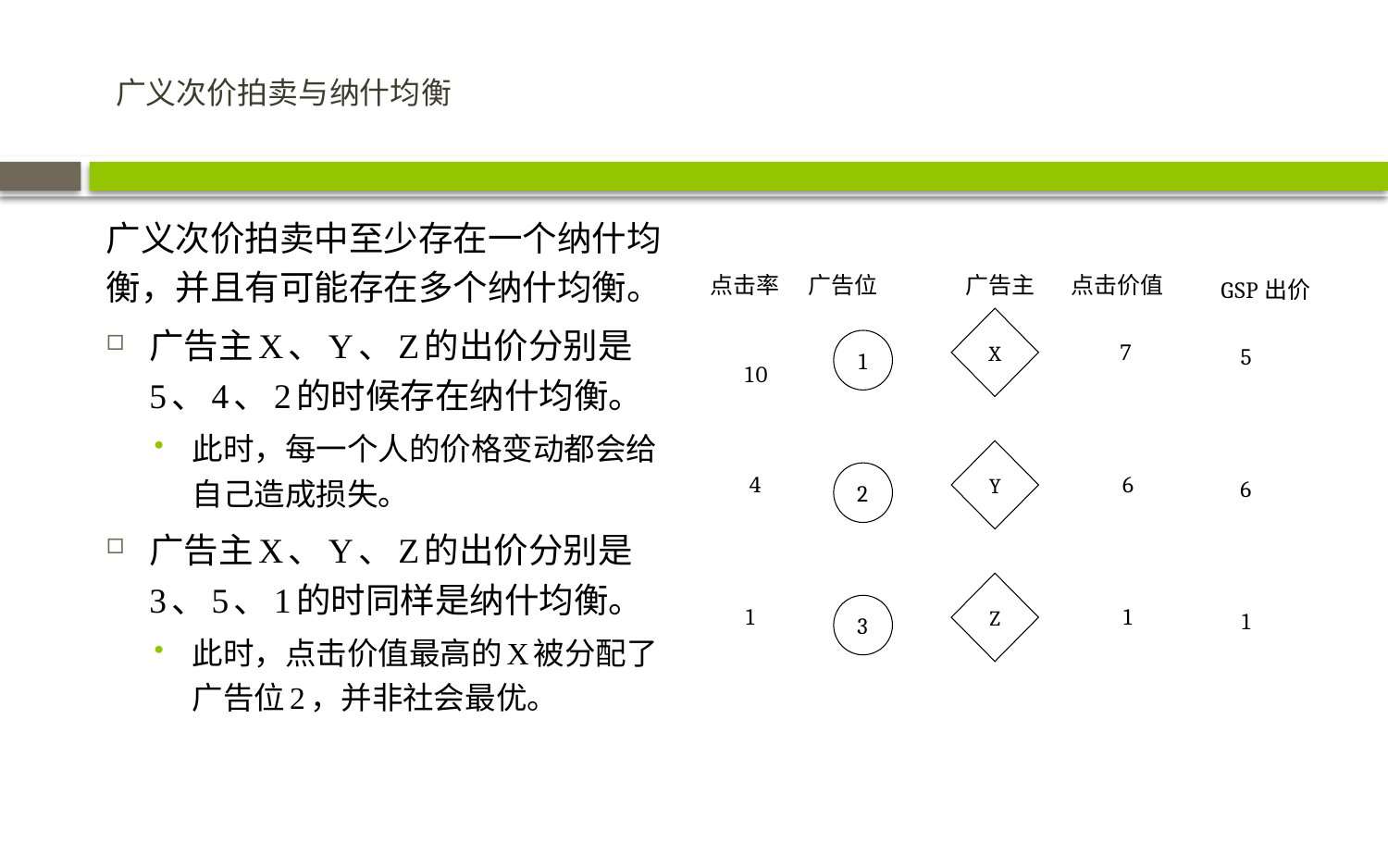

# 广义次价拍卖与纳什均衡
广义次价拍卖中至少存在一个纳什均衡，并且有可能存在多个纳什均衡。
广告主X、Y、Z的出价分别是5、4、2的时候存在纳什均衡。
此时，每一个人的价格变动都会给自己造成损失。
广告主X、Y、Z的出价分别是3、5、1的时同样是纳什均衡。
此时，点击价值最高的X被分配了广告位2，并非社会最优。

点击率
10
4
1
广告位
广告主
X
1
Y
2
Z
3
点击价值
7
6
1
GSP出价
5
6
1